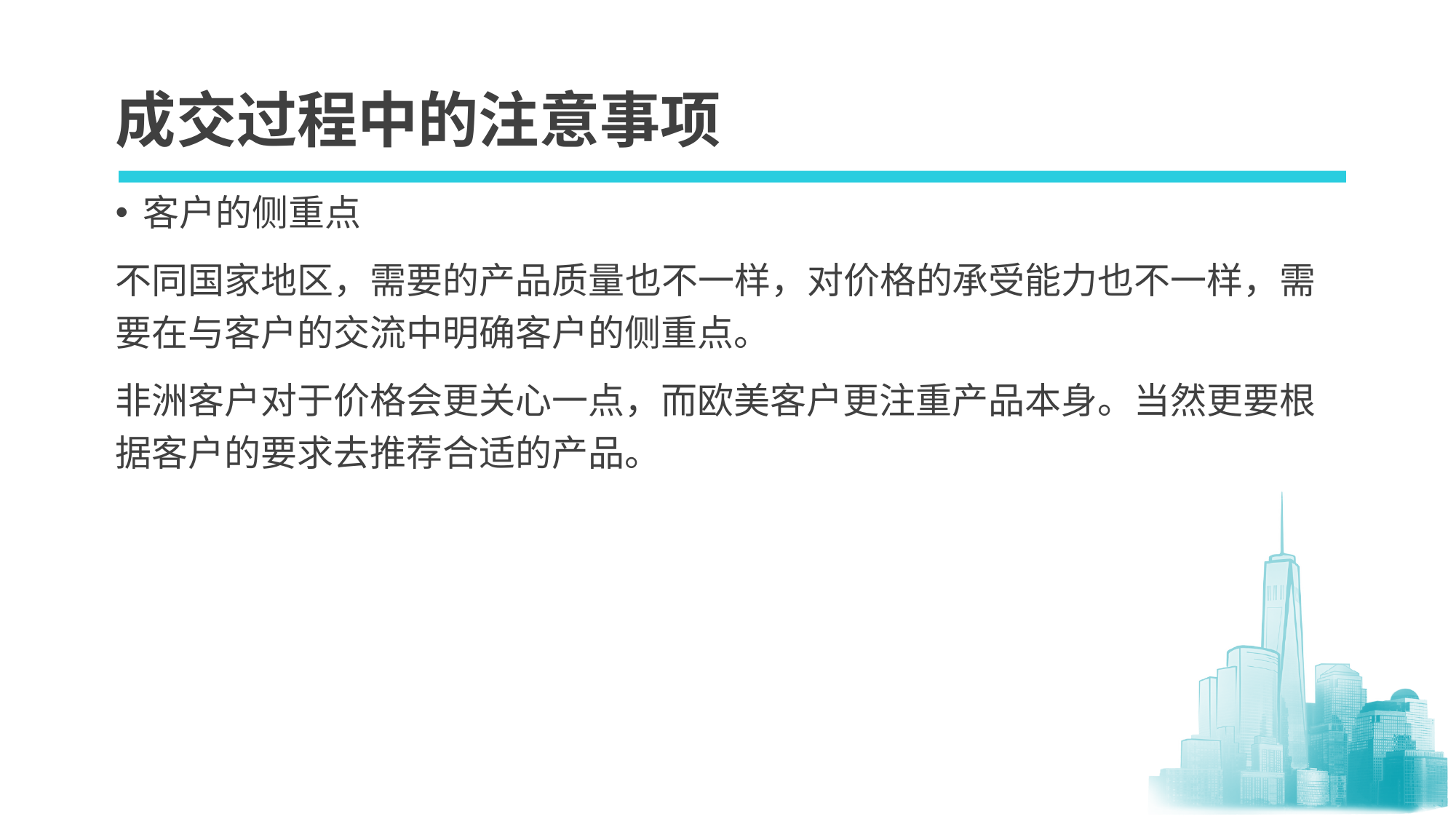

# 成交过程中的注意事项
客户的侧重点
不同国家地区，需要的产品质量也不一样，对价格的承受能力也不一样，需要在与客户的交流中明确客户的侧重点。
非洲客户对于价格会更关心一点，而欧美客户更注重产品本身。当然更要根据客户的要求去推荐合适的产品。